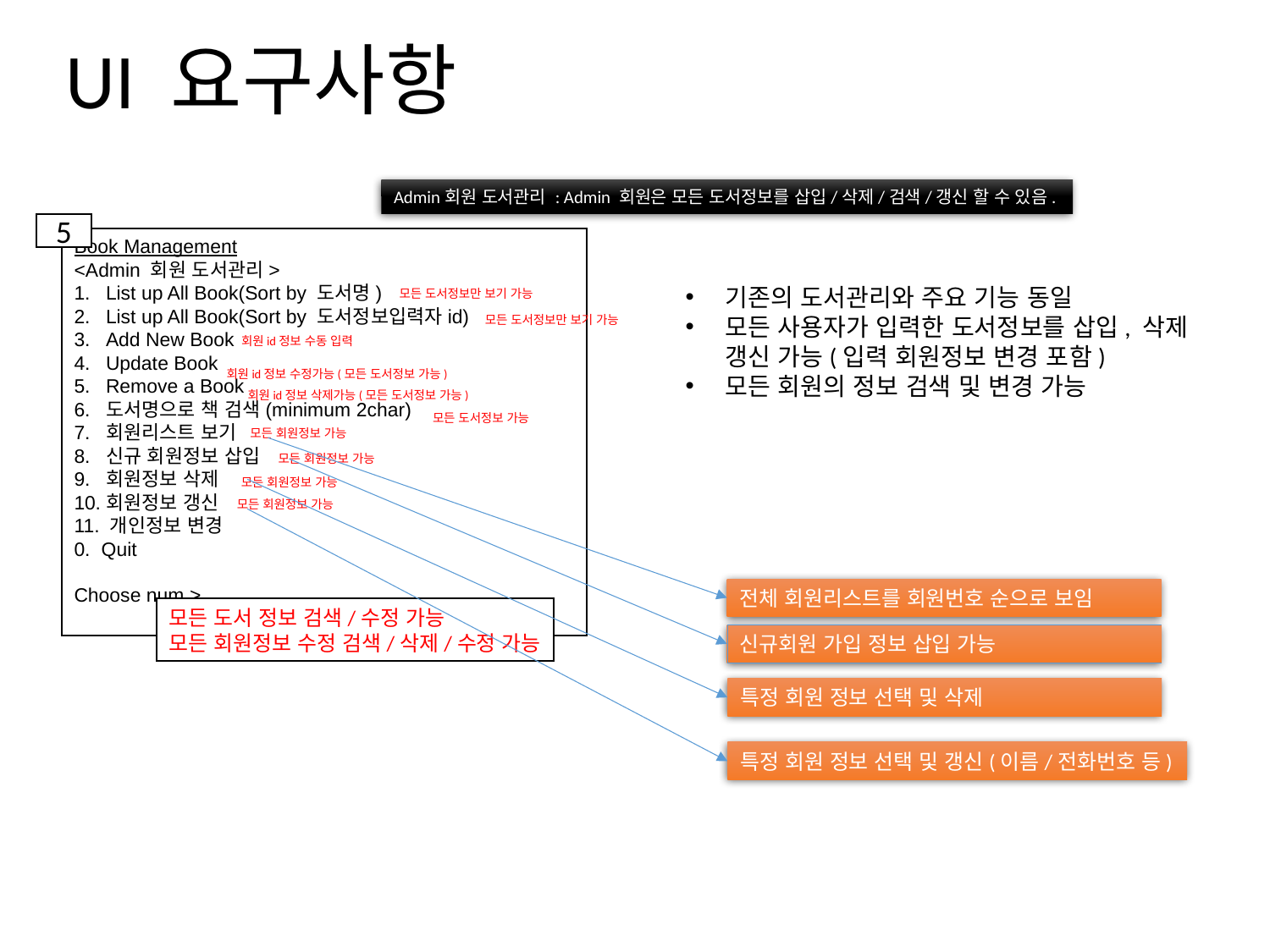

UI 요구사항
Admin회원 도서관리 : Admin 회원은 모든 도서정보를 삽입/삭제/검색/갱신 할 수 있음.
5

Book Management
<Admin 회원 도서관리>
List up All Book(Sort by 도서명)
List up All Book(Sort by 도서정보입력자id)
Add New Book
Update Book
Remove a Book
도서명으로 책 검색(minimum 2char)
회원리스트 보기
신규 회원정보 삽입
회원정보 삭제
회원정보 갱신
11. 개인정보 변경
0.  Quit

Choose num >____

기존의 도서관리와 주요 기능 동일
모든 사용자가 입력한 도서정보를 삽입, 삭제 갱신 가능(입력 회원정보 변경 포함)
모든 회원의 정보 검색 및 변경 가능
모든 도서정보만 보기 가능
모든 도서정보만 보기 가능
회원id정보 수동 입력
회원id정보 수정가능(모든 도서정보 가능)
회원id정보 삭제가능(모든 도서정보 가능)
모든 도서정보 가능
모든 회원정보 가능
모든 회원정보 가능
모든 회원정보 가능
모든 회원정보 가능
전체 회원리스트를 회원번호 순으로 보임
모든 도서 정보 검색/수정 가능
모든 회원정보 수정 검색/삭제/수정 가능
신규회원 가입 정보 삽입 가능
특정 회원 정보 선택 및 삭제
특정 회원 정보 선택 및 갱신(이름/전화번호 등)